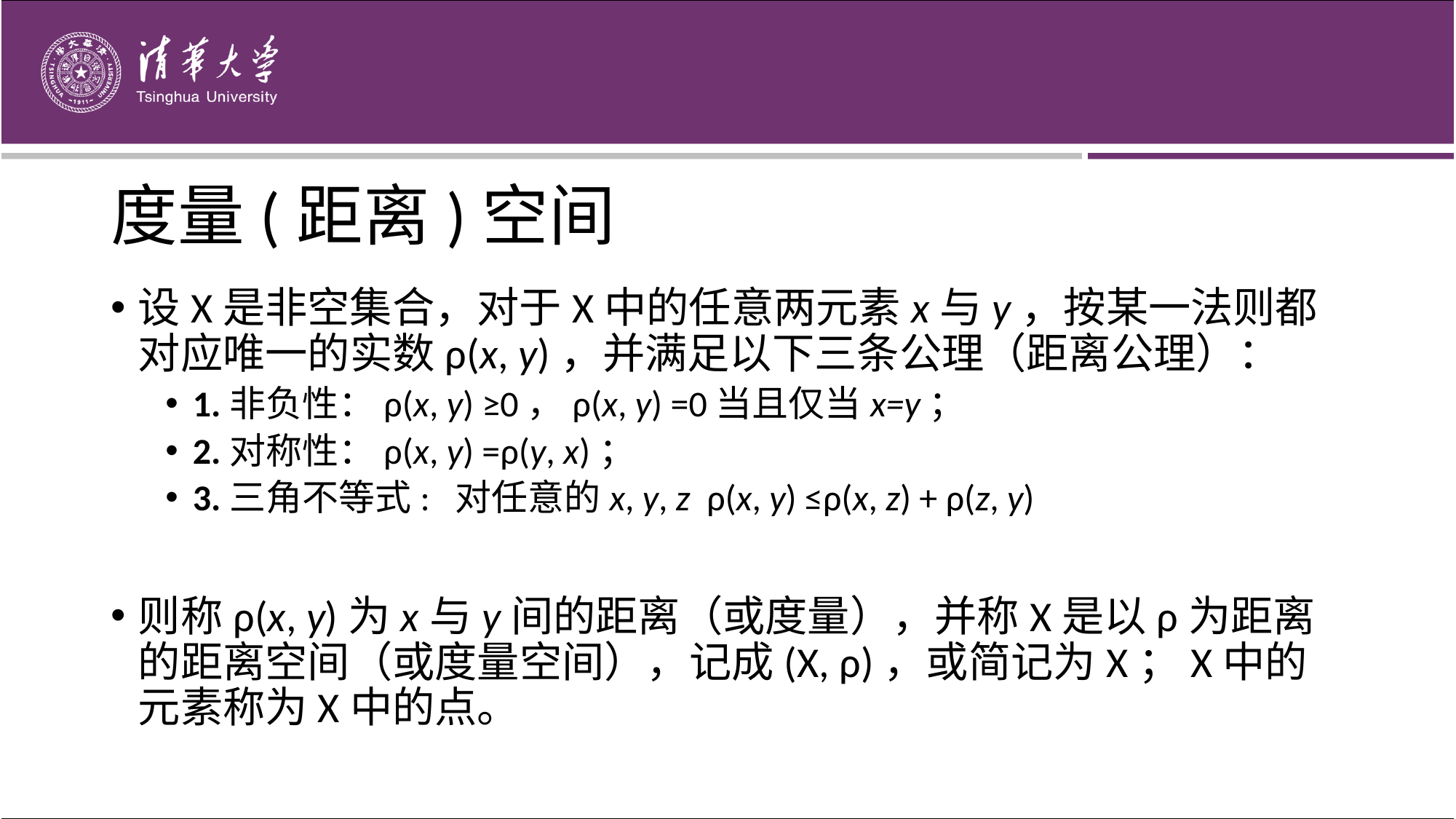

度量(距离)空间
设X是非空集合，对于X中的任意两元素x与y，按某一法则都对应唯一的实数ρ(x, y)，并满足以下三条公理（距离公理）：
1.非负性：ρ(x, y) ≥0，ρ(x, y) =0当且仅当x=y；
2.对称性：ρ(x, y) =ρ(y, x)；
3.三角不等式:  对任意的x, y, z  ρ(x, y) ≤ρ(x, z) + ρ(z, y)

则称ρ(x, y)为x与y间的距离（或度量），并称X是以ρ为距离的距离空间（或度量空间），记成(X, ρ)，或简记为X；X中的元素称为X中的点。